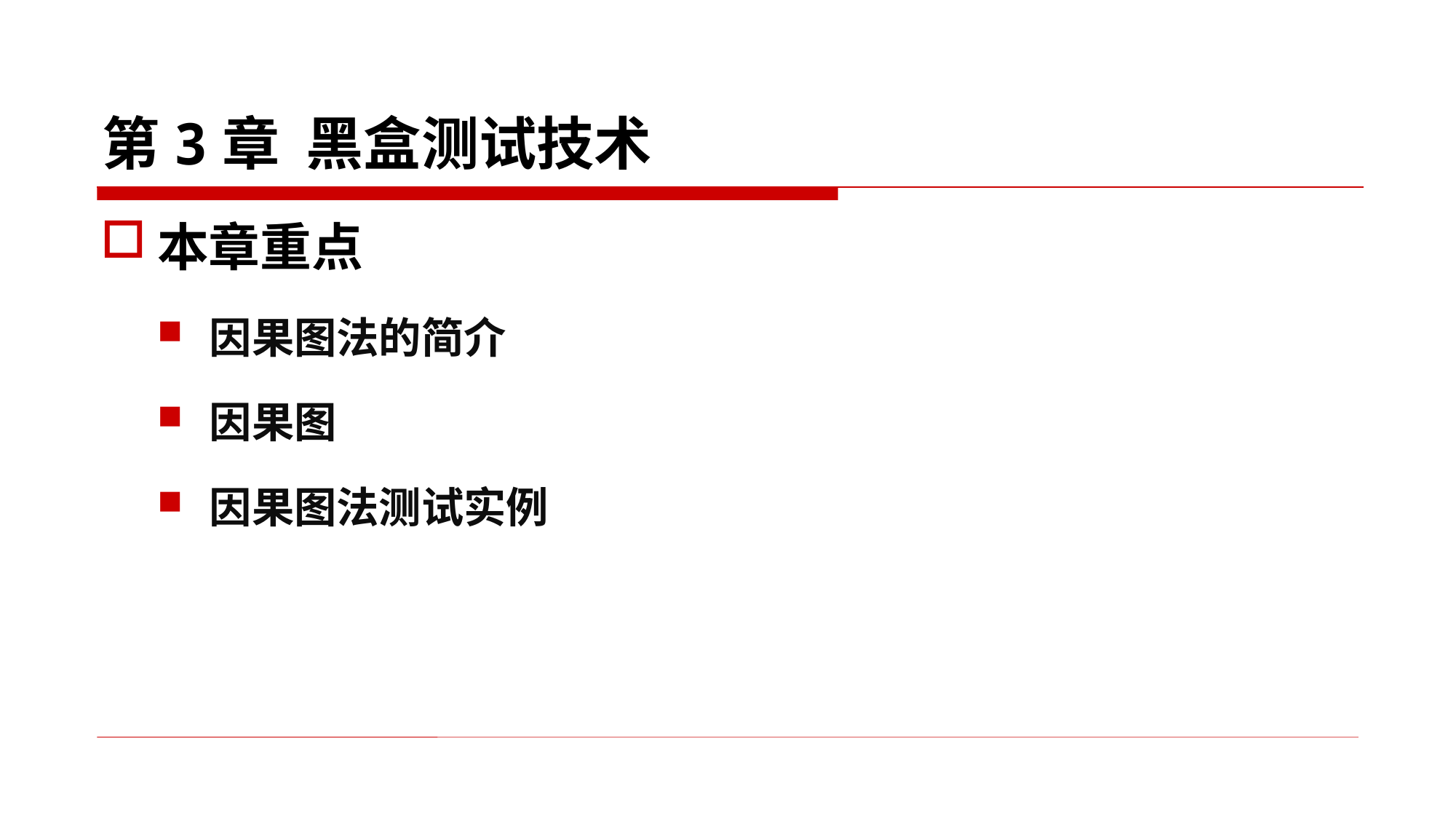

# 第3章  黑盒测试技术
本章重点
因果图法的简介
因果图
因果图法测试实例